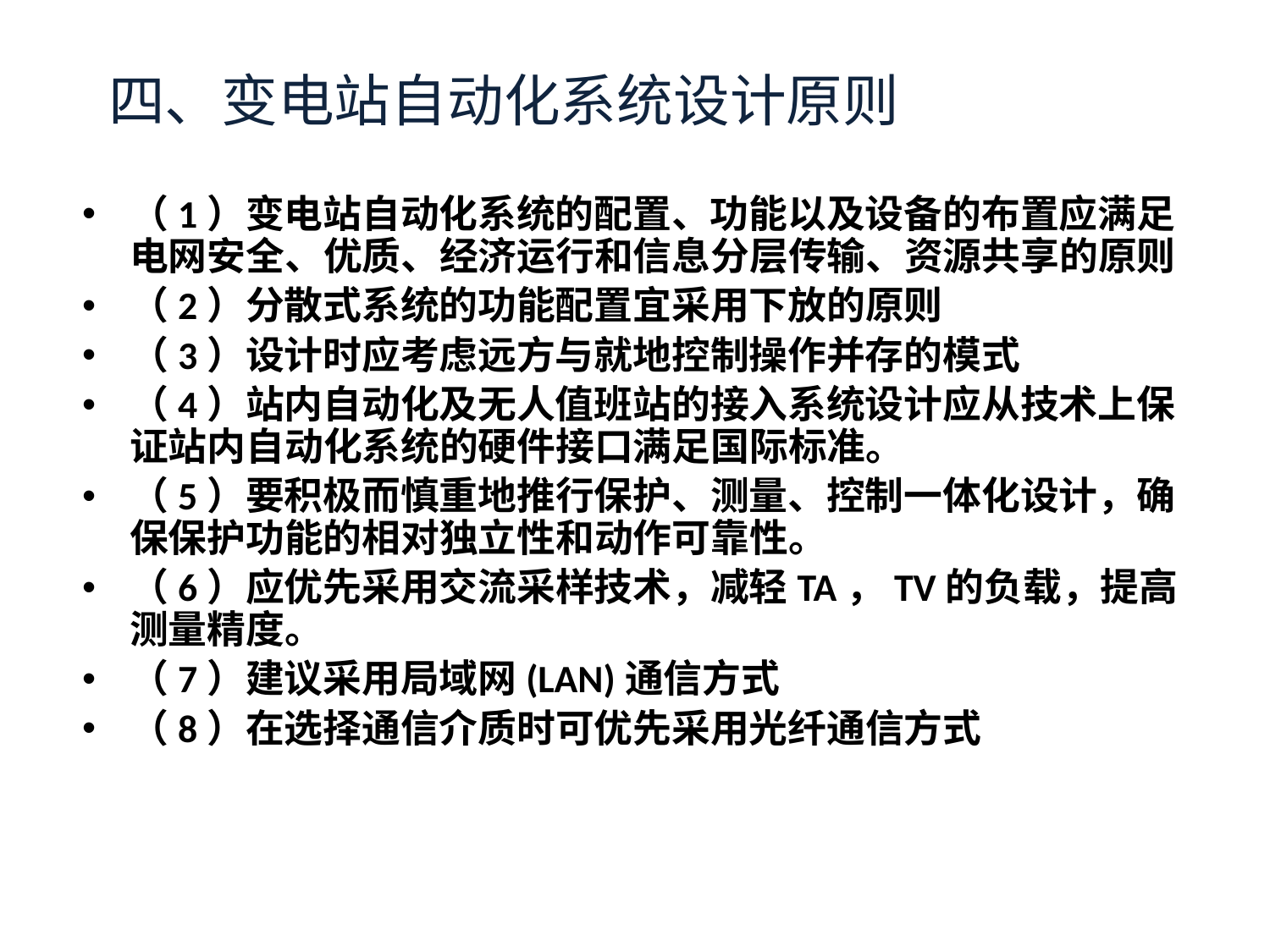

# 四、变电站自动化系统设计原则
（1）变电站自动化系统的配置、功能以及设备的布置应满足电网安全、优质、经济运行和信息分层传输、资源共享的原则
（2）分散式系统的功能配置宜采用下放的原则
（3）设计时应考虑远方与就地控制操作并存的模式
（4）站内自动化及无人值班站的接入系统设计应从技术上保证站内自动化系统的硬件接口满足国际标准。
（5）要积极而慎重地推行保护、测量、控制一体化设计，确保保护功能的相对独立性和动作可靠性。
（6）应优先采用交流采样技术，减轻TA，TV的负载，提高测量精度。
（7）建议采用局域网(LAN)通信方式
（8）在选择通信介质时可优先采用光纤通信方式